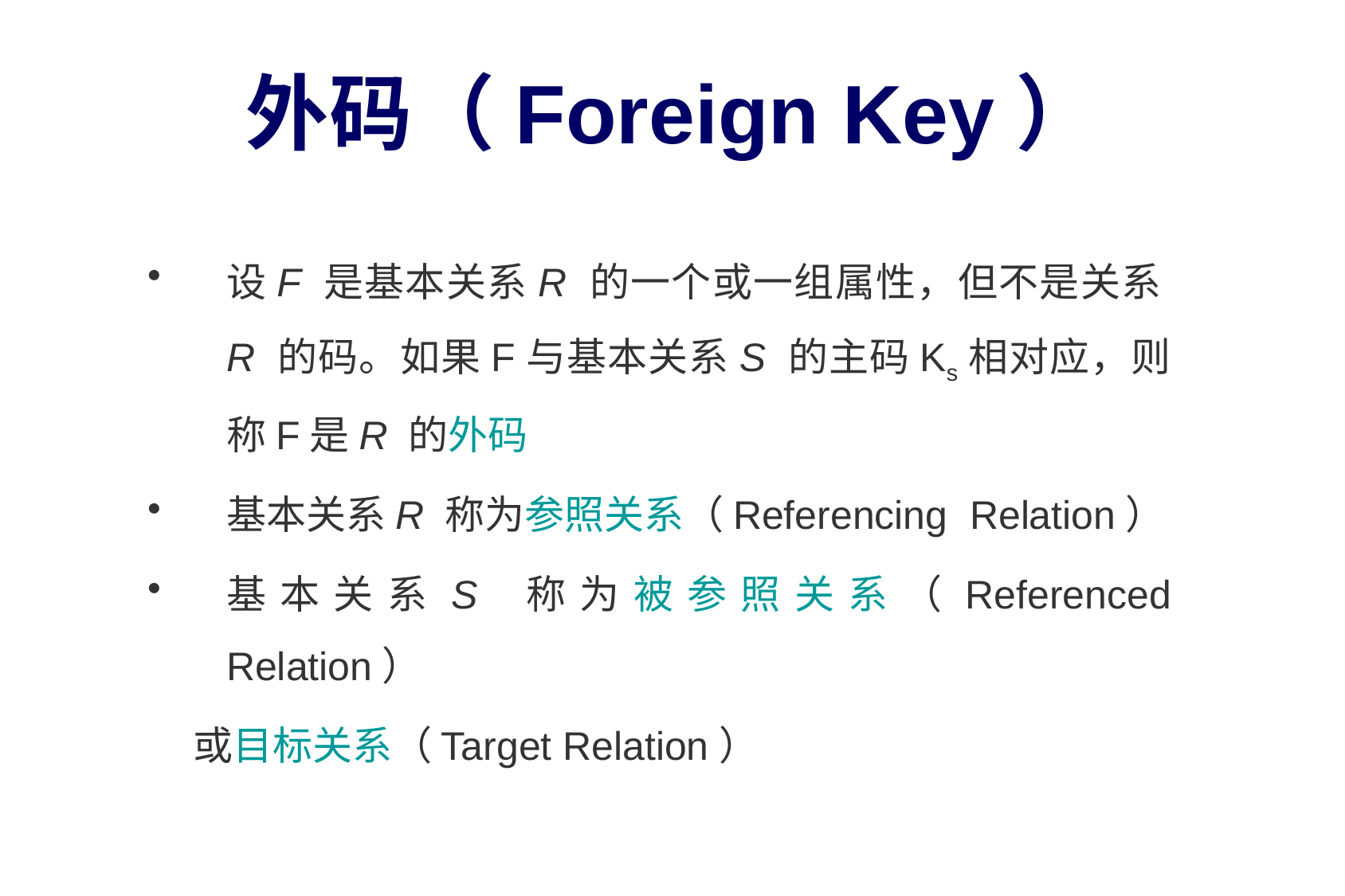

# 外码（Foreign Key）
设F 是基本关系R 的一个或一组属性，但不是关系R 的码。如果F与基本关系S 的主码Ks相对应，则称F是R 的外码
基本关系R 称为参照关系（Referencing  Relation）
基本关系S 称为被参照关系（Referenced Relation）
    或目标关系（Target Relation）